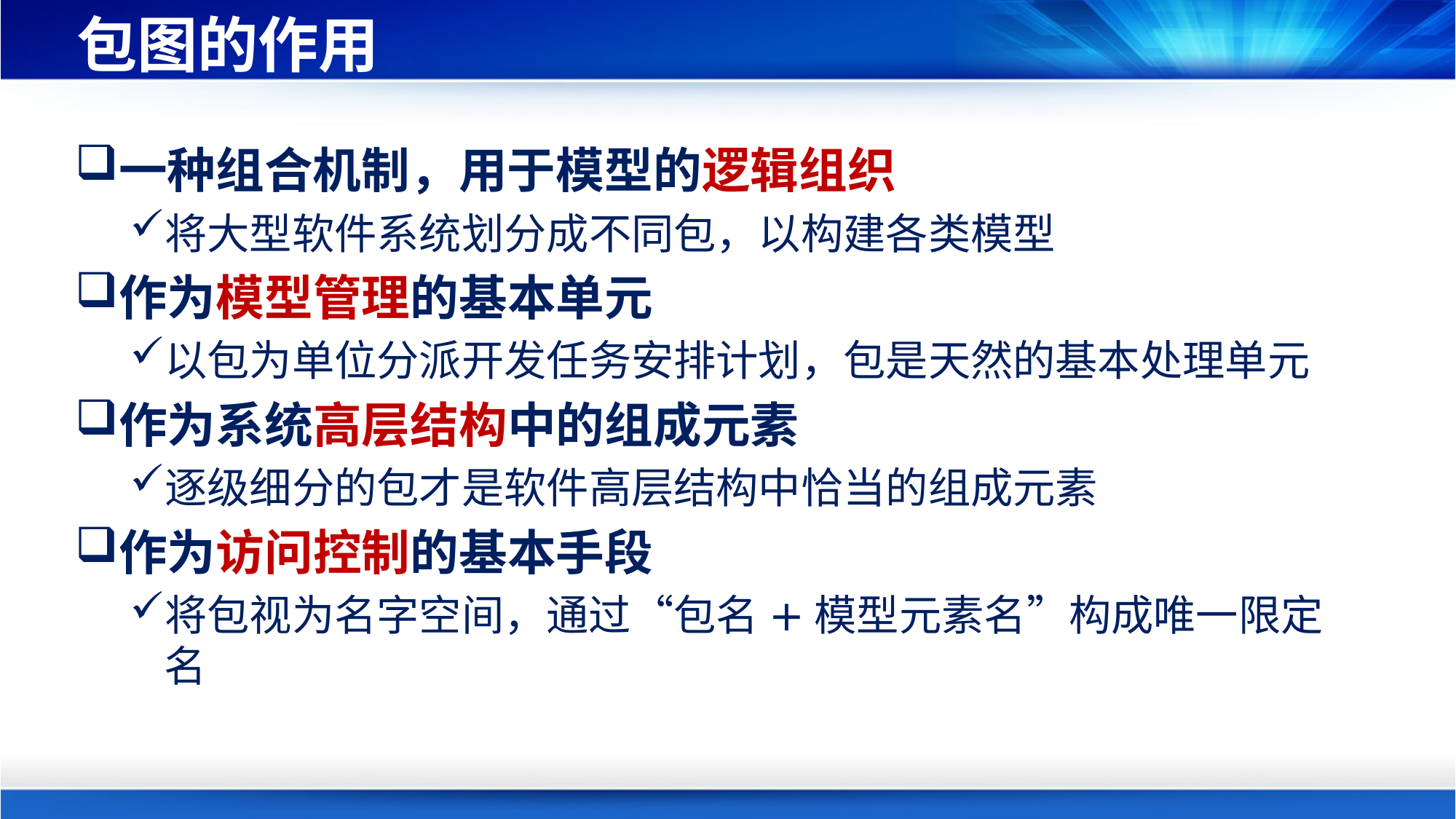

# 包图的作用
一种组合机制，用于模型的逻辑组织
将大型软件系统划分成不同包，以构建各类模型
作为模型管理的基本单元
以包为单位分派开发任务安排计划，包是天然的基本处理单元
作为系统高层结构中的组成元素
逐级细分的包才是软件高层结构中恰当的组成元素
作为访问控制的基本手段
将包视为名字空间，通过“包名+模型元素名”构成唯一限定名